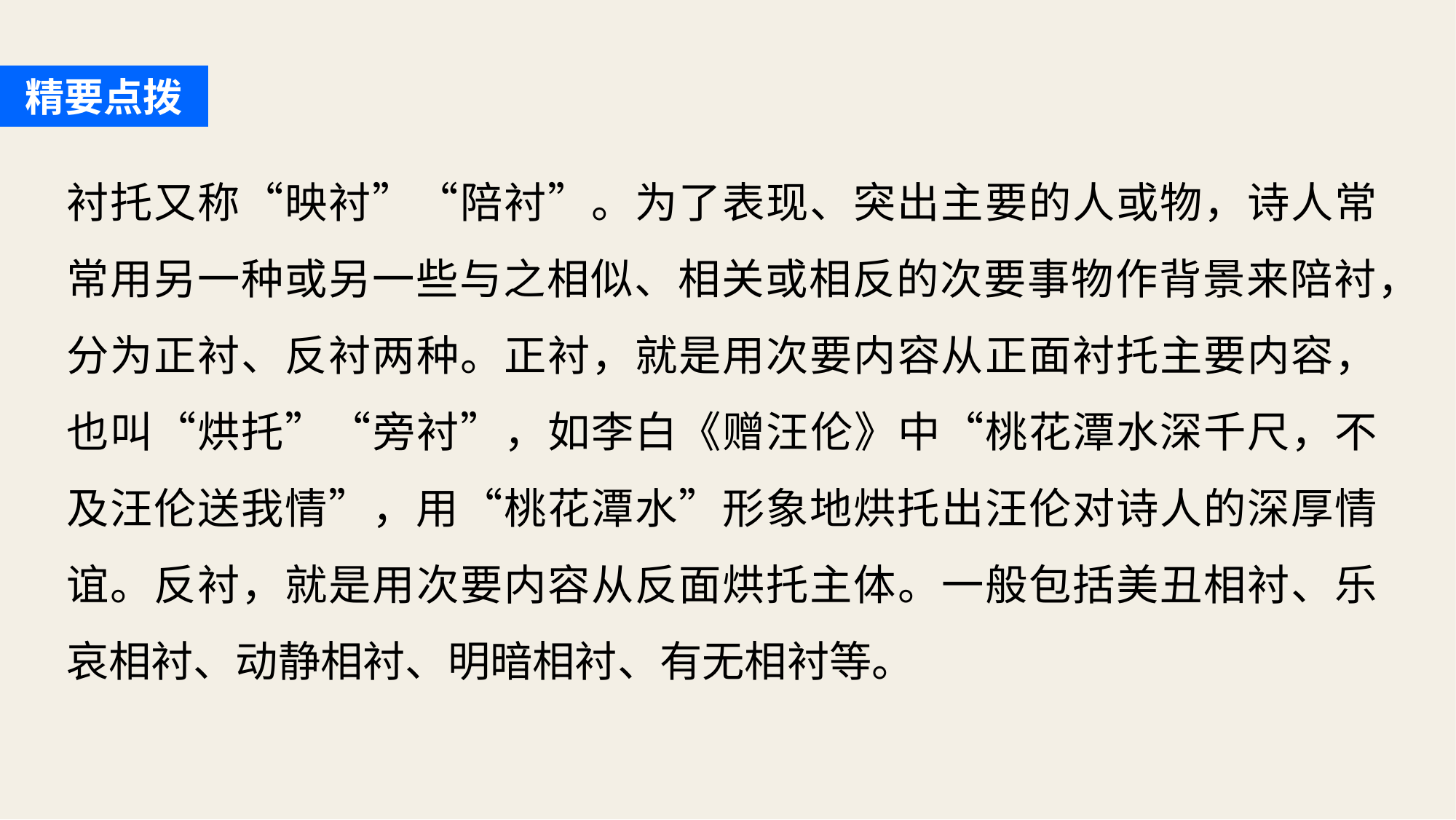

精要点拨
衬托又称“映衬”“陪衬”。为了表现、突出主要的人或物，诗人常常用另一种或另一些与之相似、相关或相反的次要事物作背景来陪衬，分为正衬、反衬两种。正衬，就是用次要内容从正面衬托主要内容，也叫“烘托”“旁衬”，如李白《赠汪伦》中“桃花潭水深千尺，不及汪伦送我情”，用“桃花潭水”形象地烘托出汪伦对诗人的深厚情谊。反衬，就是用次要内容从反面烘托主体。一般包括美丑相衬、乐哀相衬、动静相衬、明暗相衬、有无相衬等。